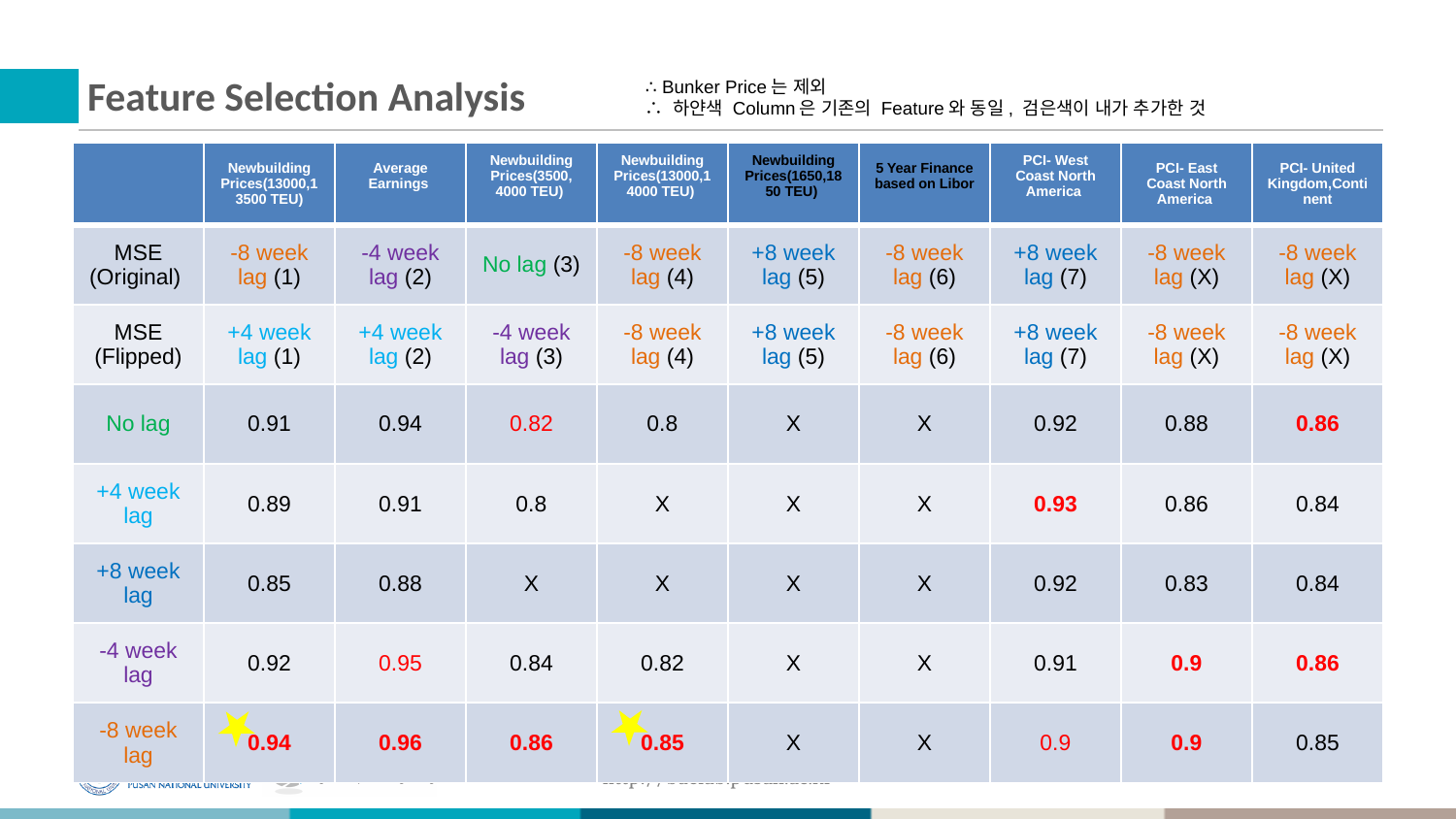

∴ Bunker Price는 제외
∴ 하얀색 Column은 기존의 Feature와 동일, 검은색이 내가 추가한 것
# Feature Selection Analysis
|  | Newbuilding Prices(13000,13500 TEU) | Average Earnings | Newbuilding Prices(3500, 4000 TEU) | Newbuilding Prices(13000,14000 TEU) | Newbuilding Prices(1650,1850 TEU) | 5 Year Finance based on Libor | PCI- West Coast North America | PCI- East Coast North America | PCI- United Kingdom,Continent |
| --- | --- | --- | --- | --- | --- | --- | --- | --- | --- |
| MSE (Original) | -8 week lag (1) | -4 week lag (2) | No lag (3) | -8 week lag (4) | +8 week lag (5) | -8 week lag (6) | +8 week lag (7) | -8 week lag (X) | -8 week lag (X) |
| MSE (Flipped) | +4 week lag (1) | +4 week lag (2) | -4 week lag (3) | -8 week lag (4) | +8 week lag (5) | -8 week lag (6) | +8 week lag (7) | -8 week lag (X) | -8 week lag (X) |
| No lag | 0.91 | 0.94 | 0.82 | 0.8 | X | X | 0.92 | 0.88 | 0.86 |
| +4 week lag | 0.89 | 0.91 | 0.8 | X | X | X | 0.93 | 0.86 | 0.84 |
| +8 week lag | 0.85 | 0.88 | X | X | X | X | 0.92 | 0.83 | 0.84 |
| -4 week lag | 0.92 | 0.95 | 0.84 | 0.82 | X | X | 0.91 | 0.9 | 0.86 |
| -8 week lag | 0.94 | 0.96 | 0.86 | 0.85 | X | X | 0.9 | 0.9 | 0.85 |